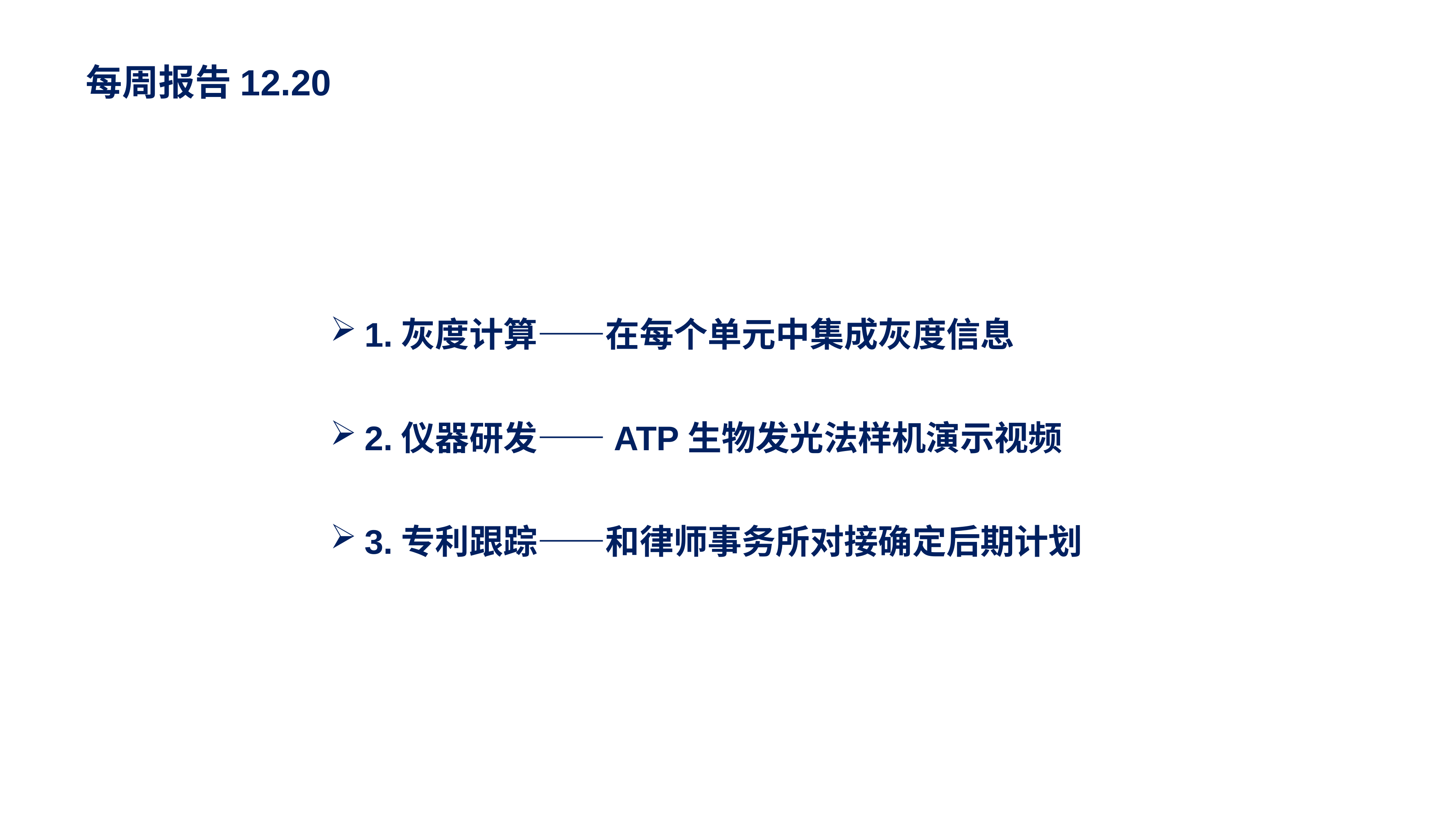

每周报告12.20
1.灰度计算——在每个单元中集成灰度信息
2.仪器研发——ATP生物发光法样机演示视频
3.专利跟踪——和律师事务所对接确定后期计划